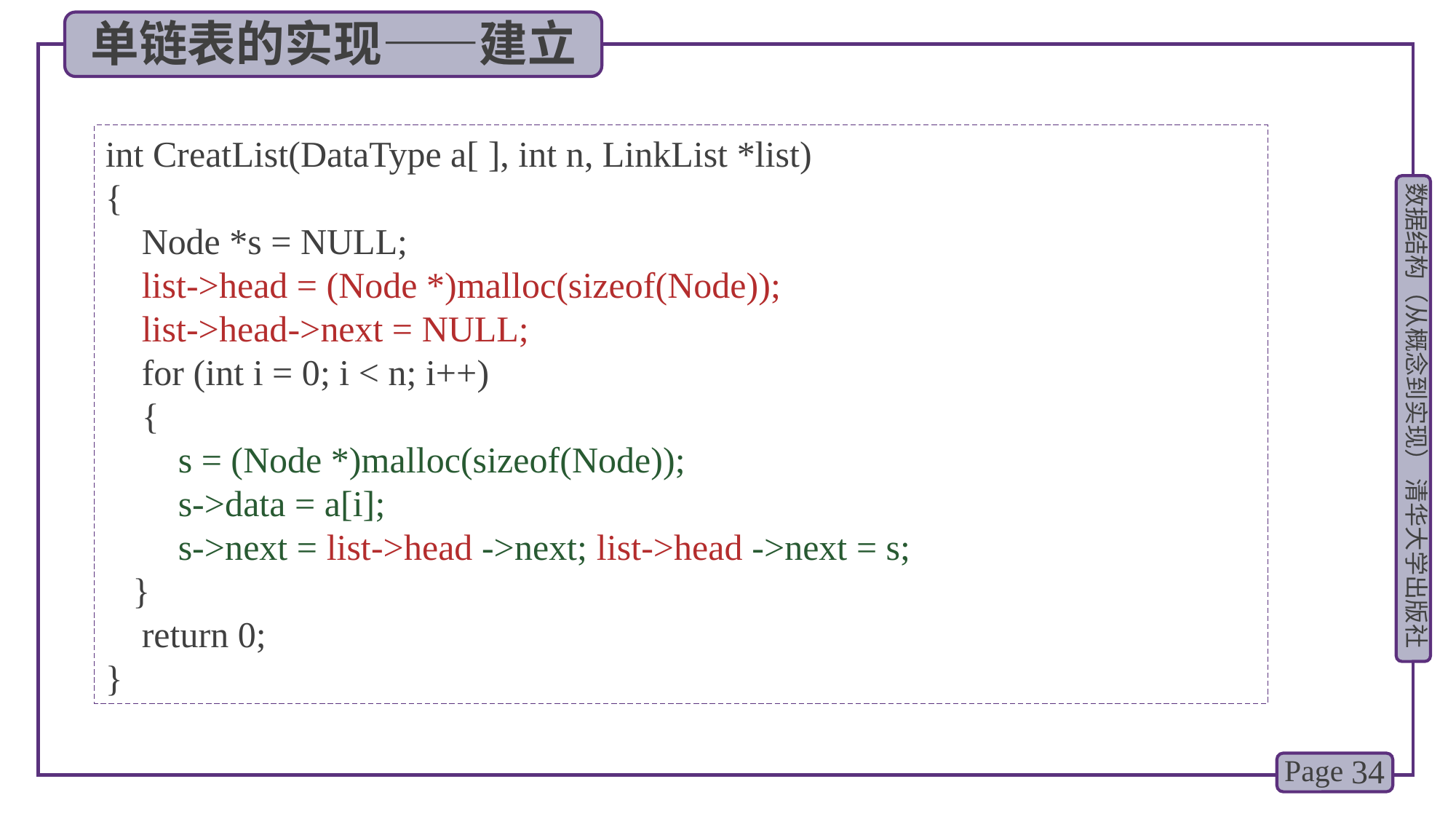

单链表的实现——建立

int CreatList(DataType a[ ], int n, LinkList *list)
{
    Node *s = NULL;
    list->head = (Node *)malloc(sizeof(Node));
    list->head->next = NULL;
    for (int i = 0; i < n; i++)
    {
        s = (Node *)malloc(sizeof(Node));
        s->data = a[i];
        s->next = list->head ->next; list->head ->next = s;
   }
    return 0;
}